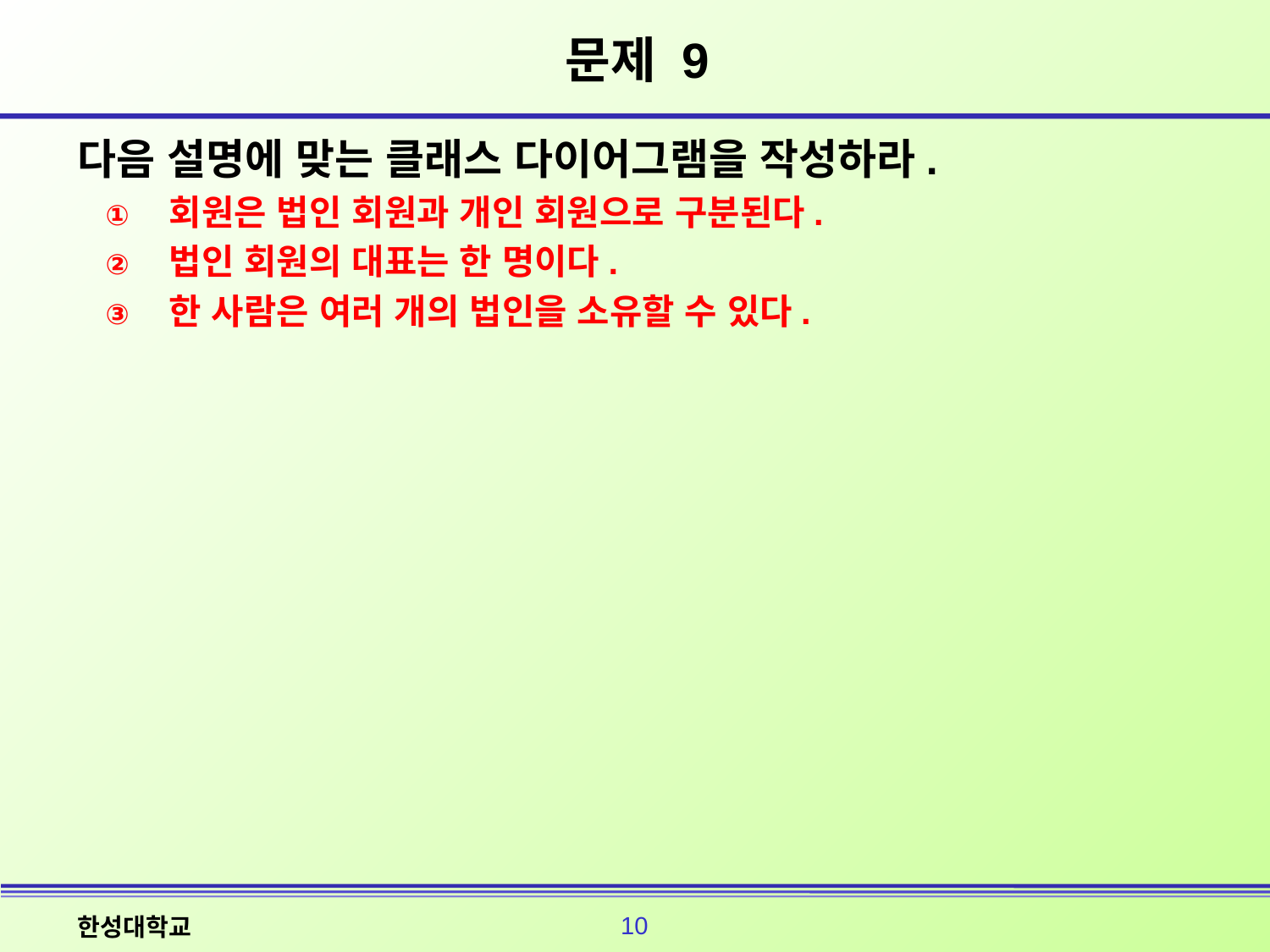

# 문제 9
다음 설명에 맞는 클래스 다이어그램을 작성하라.
회원은 법인 회원과 개인 회원으로 구분된다.
법인 회원의 대표는 한 명이다.
한 사람은 여러 개의 법인을 소유할 수 있다.